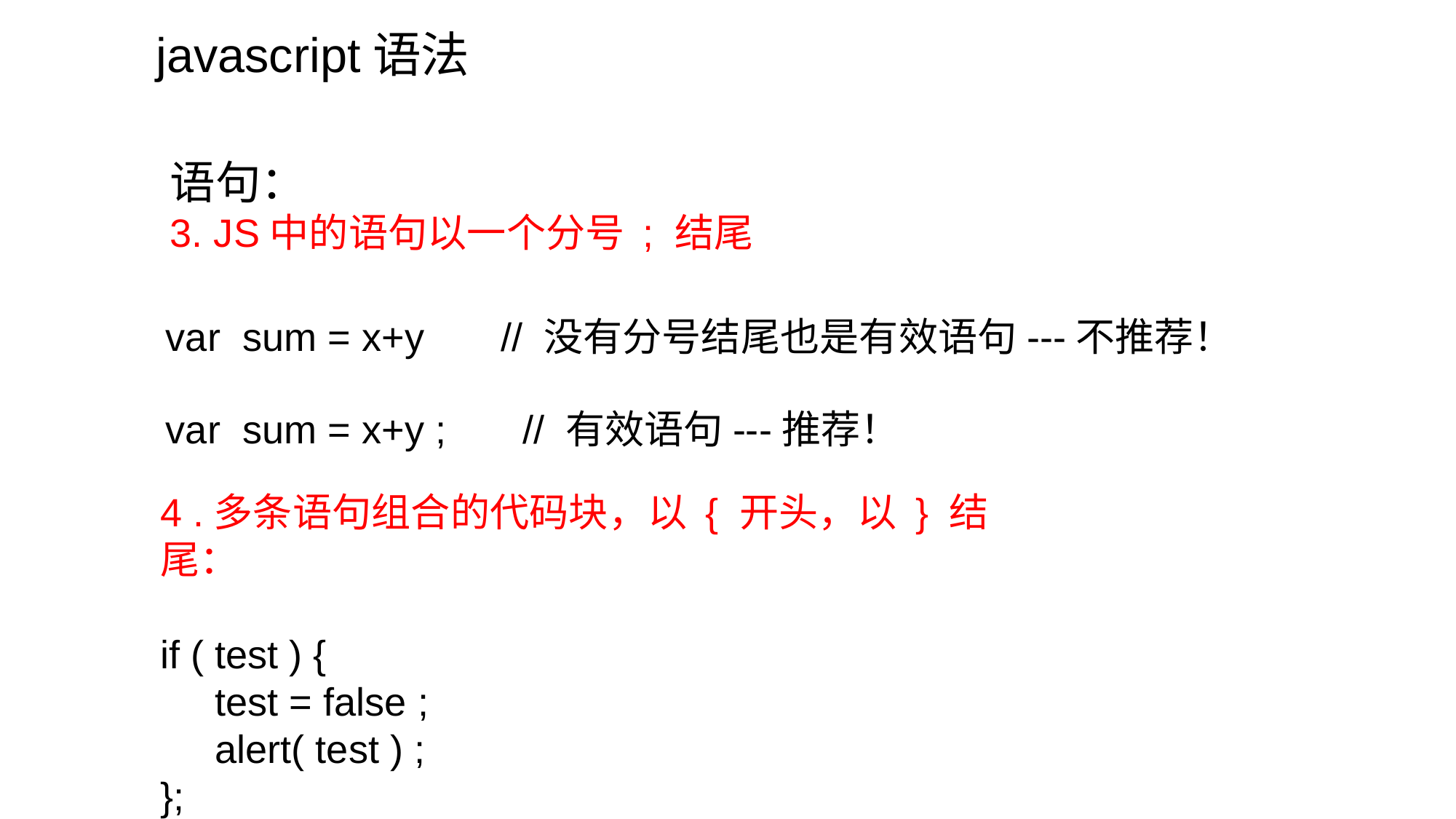

javascript语法
语句：
3. JS中的语句以一个分号 ; 结尾
var  sum = x+y       // 没有分号结尾也是有效语句---不推荐！
var  sum = x+y ;       // 有效语句---推荐！
4 .多条语句组合的代码块，以 { 开头，以 } 结尾：

if ( test ) {
     test = false ;
     alert( test ) ;
};